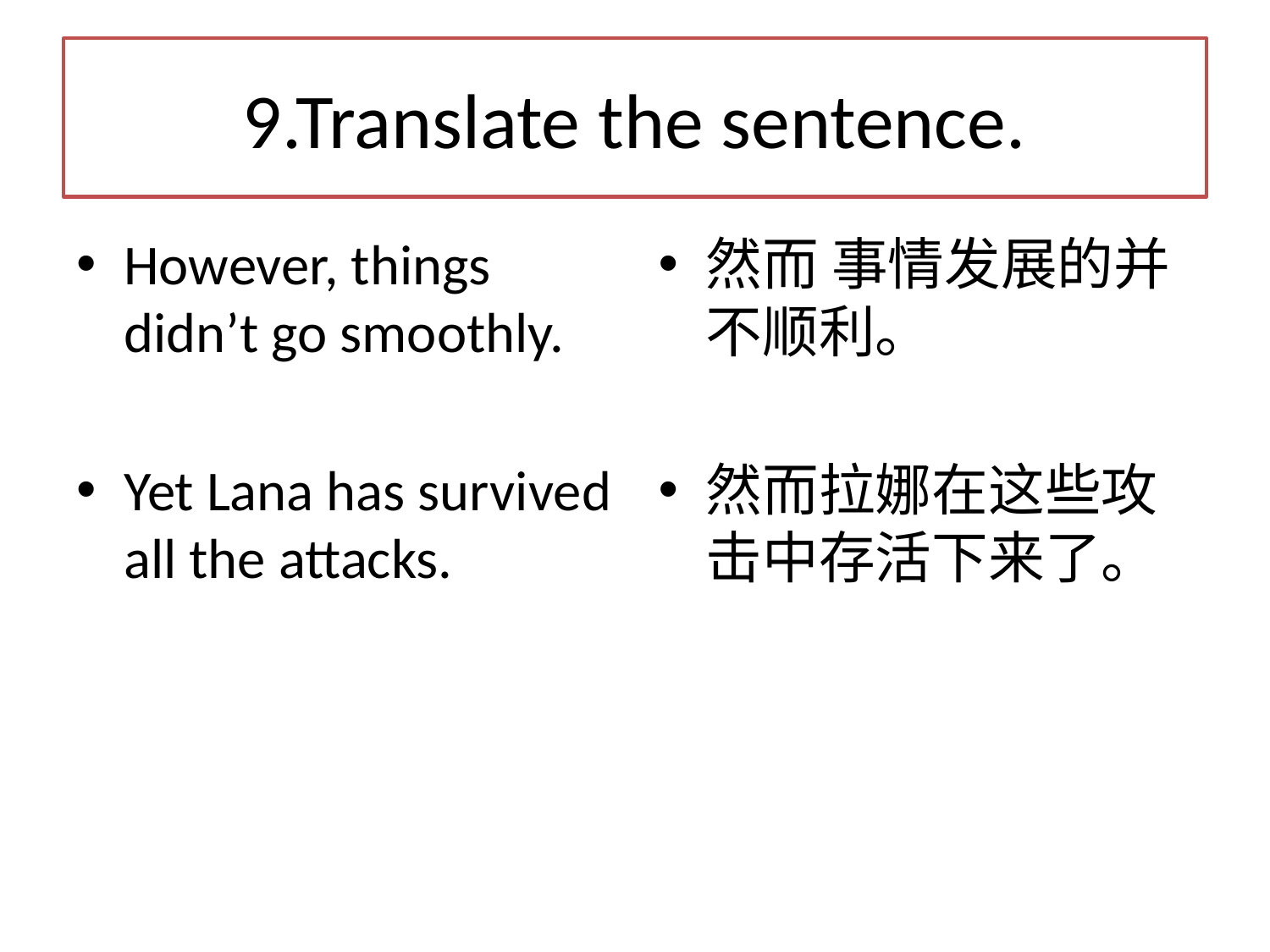

# 9.Translate the sentence.
However, things didn’t go smoothly.

Yet Lana has survived all the attacks.

然而 事情发展的并不顺利。

然而拉娜在这些攻击中存活下来了。